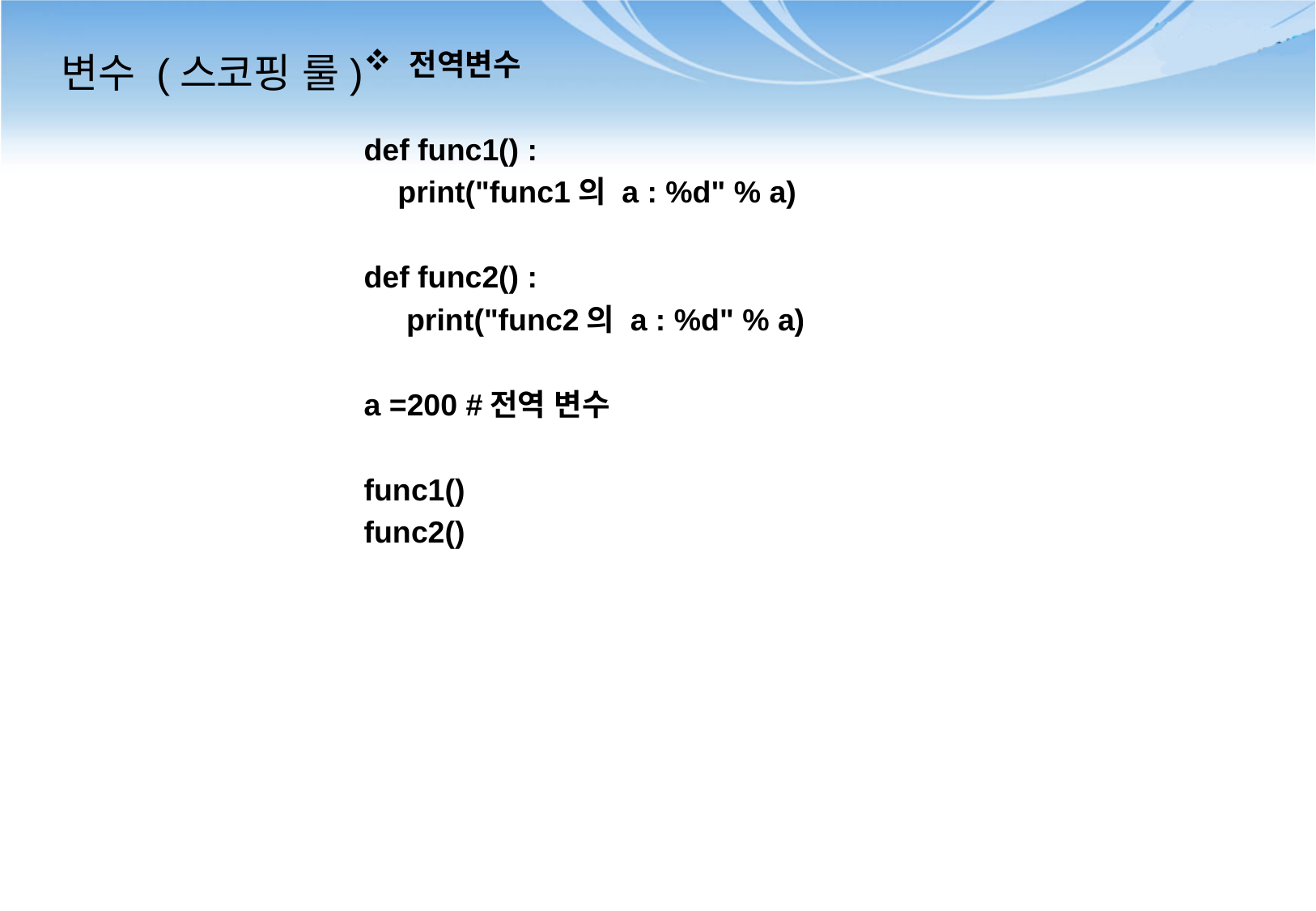

# 변수 (스코핑 룰)
전역변수

def func1() :
    print("func1의 a : %d" % a)

def func2() :
     print("func2의 a : %d" % a)

a =200 #전역 변수

func1()
func2()